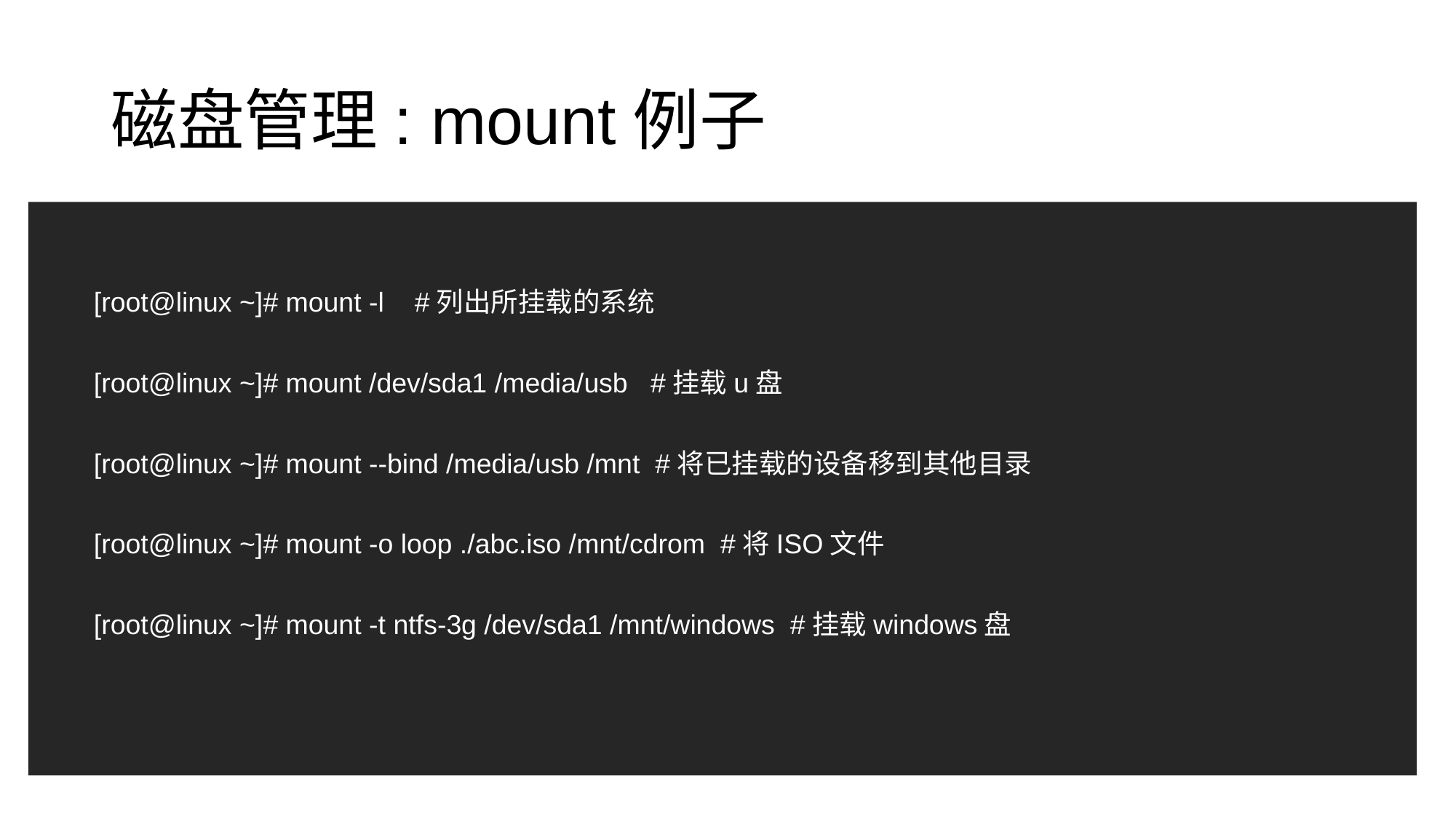

# 磁盘管理: mount例子

[root@linux ~]# mount -l    #列出所挂载的系统

[root@linux ~]# mount /dev/sda1 /media/usb   #挂载u盘

[root@linux ~]# mount --bind /media/usb /mnt  #将已挂载的设备移到其他目录

[root@linux ~]# mount -o loop ./abc.iso /mnt/cdrom  #将ISO文件

[root@linux ~]# mount -t ntfs-3g /dev/sda1 /mnt/windows  #挂载windows盘